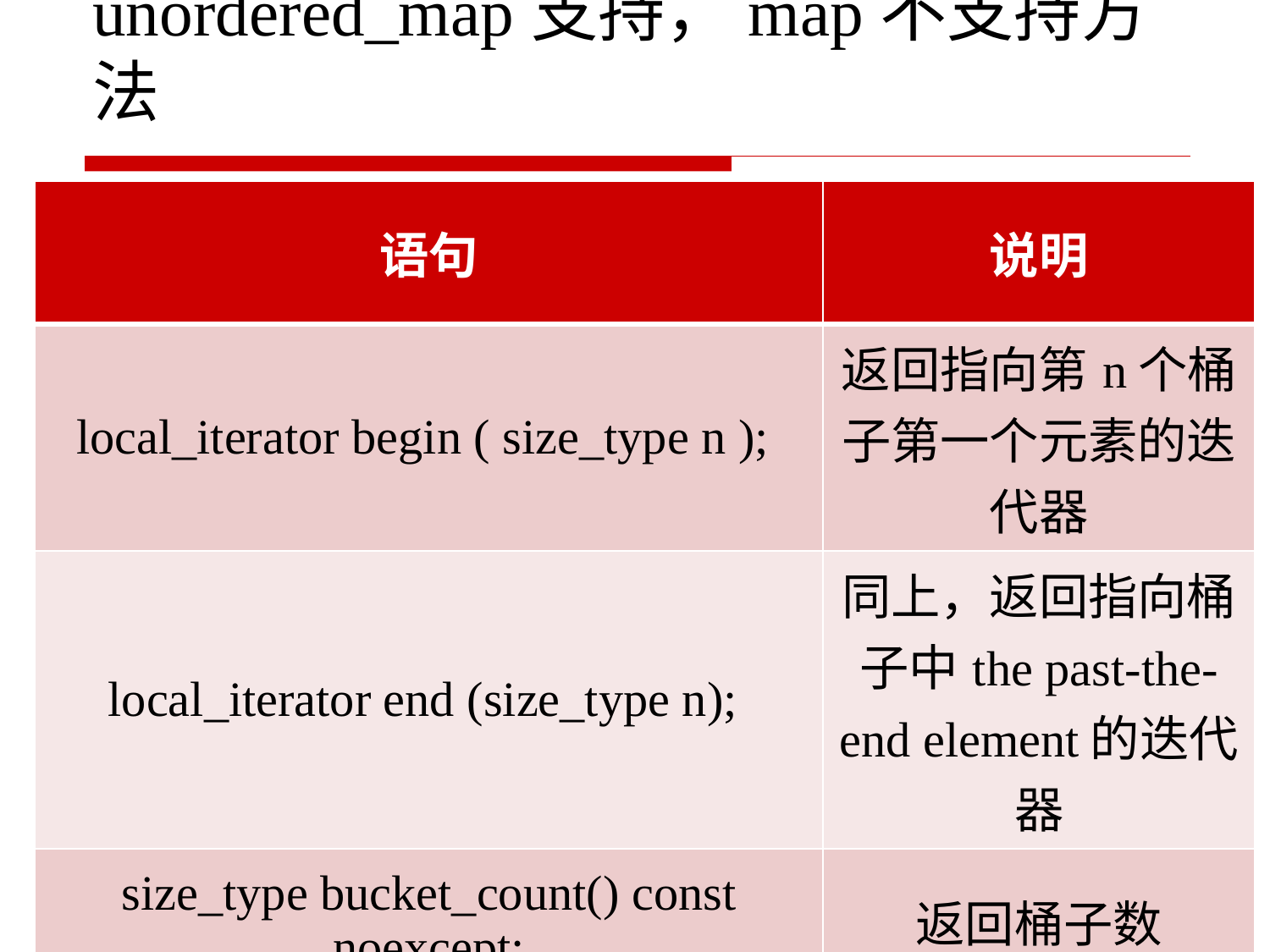

# unordered_map支持，map不支持方法
| 语句 | 说明 |
| --- | --- |
| local\_iterator begin ( size\_type n ); | 返回指向第n个桶子第一个元素的迭代器 |
| local\_iterator end (size\_type n); | 同上，返回指向桶子中the past-the-end element的迭代器 |
| size\_type bucket\_count() const noexcept; | 返回桶子数 |

14